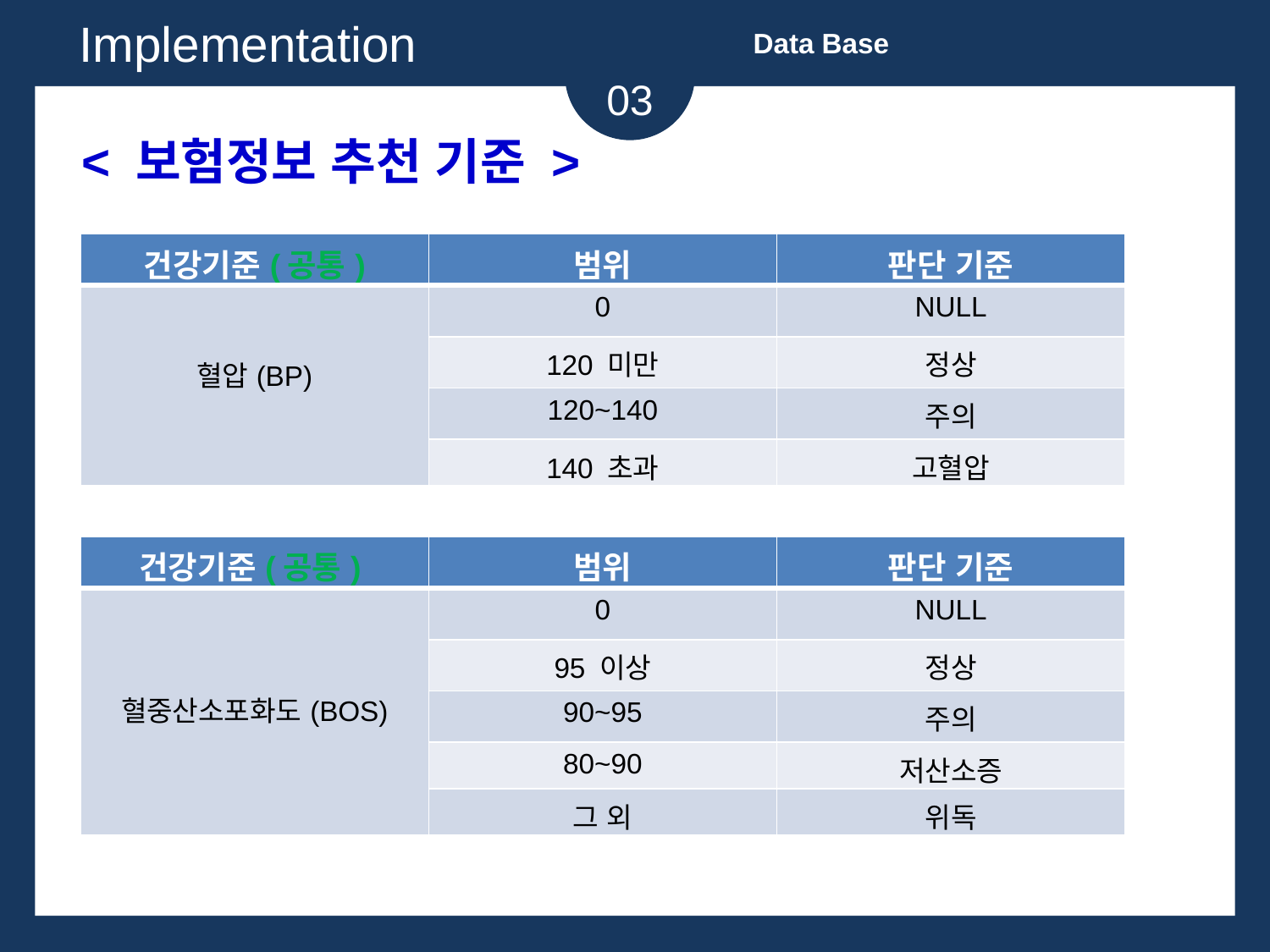

Implementation

Data Base
03

< 보험정보 추천 기준 >
| 건강기준(공통) | 범위 | 판단 기준 |
| --- | --- | --- |
| 혈압(BP) | 0 | NULL |
|  | 120 미만 | 정상 |
|  | 120~140 | 주의 |
|  | 140 초과 | 고혈압 |
| 건강기준(공통) | 범위 | 판단 기준 |
| --- | --- | --- |
| 혈중산소포화도(BOS) | 0 | NULL |
|  | 95 이상 | 정상 |
|  | 90~95 | 주의 |
|  | 80~90 | 저산소증 |
|  | 그 외 | 위독 |